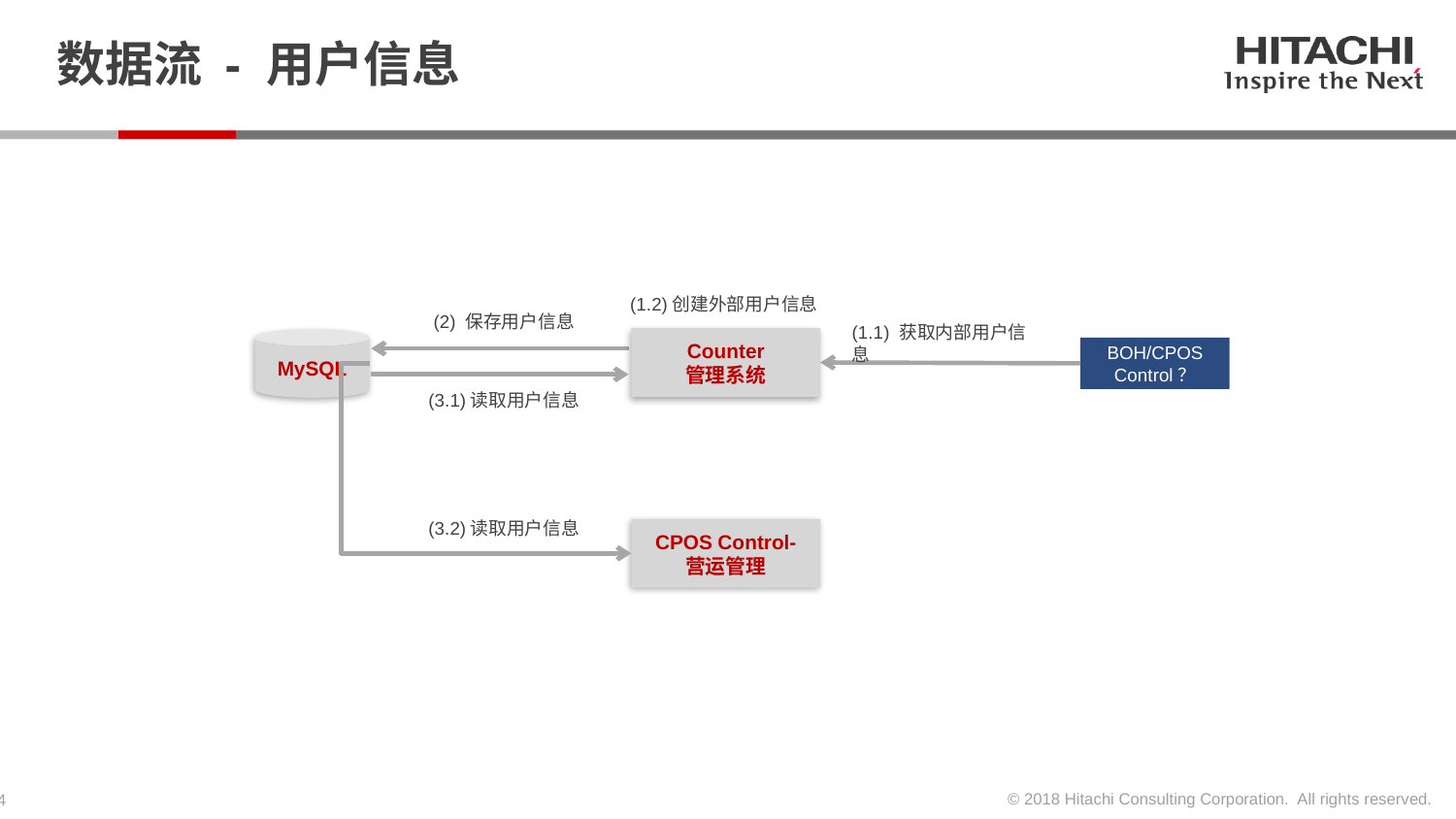

# 数据流 - 用户信息
(1.2)创建外部用户信息
(2) 保存用户信息
(1.1) 获取内部用户信息
Counter
管理系统
MySQL
BOH/CPOS Control？
(3.1)读取用户信息
(3.2)读取用户信息
CPOS Control-
营运管理